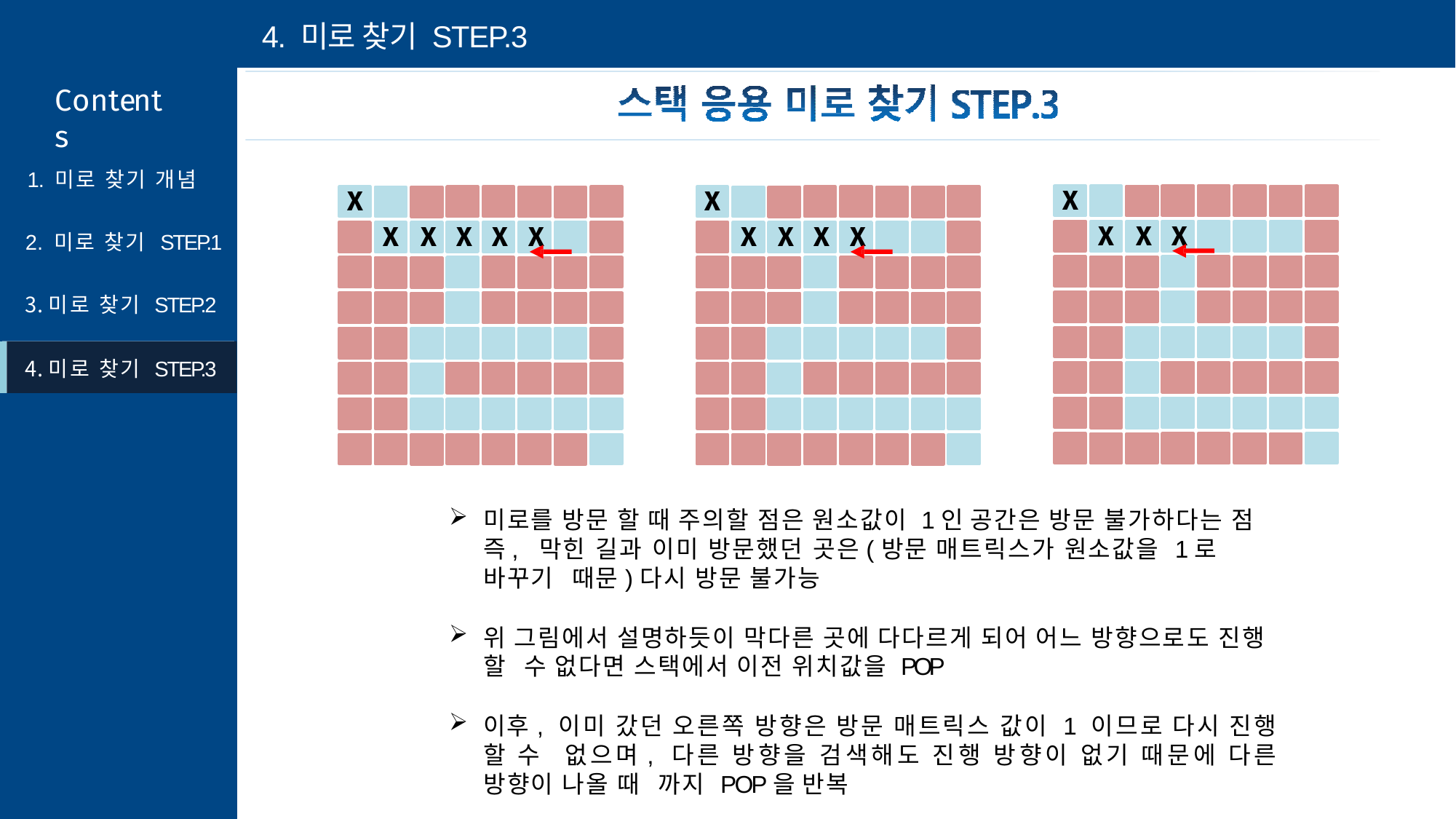

# 4. 미로 찾기 STEP.3

Contents

1. 미로 찾기 개념
X	X
X	X
X	X

X	X	X	X
X	X	X	X	X	X
X	X	X	X	X

2. 미로 찾기 STEP.1

미로 찾기 STEP.2

미로 찾기 STEP.3

미로를 방문 할 때 주의할 점은 원소값이 1인 공간은 방문 불가하다는 점 즉,  막힌 길과 이미 방문했던 곳은(방문 매트릭스가 원소값을 1로 바꾸기  때문)다시 방문 불가능

위 그림에서 설명하듯이 막다른 곳에 다다르게 되어 어느 방향으로도 진행 할  수 없다면 스택에서 이전 위치값을 POP

이후, 이미 갔던 오른쪽 방향은 방문 매트릭스 값이 1 이므로 다시 진행 할 수  없으며, 다른 방향을 검색해도 진행 방향이 없기 때문에 다른 방향이 나올 때  까지 POP을 반복